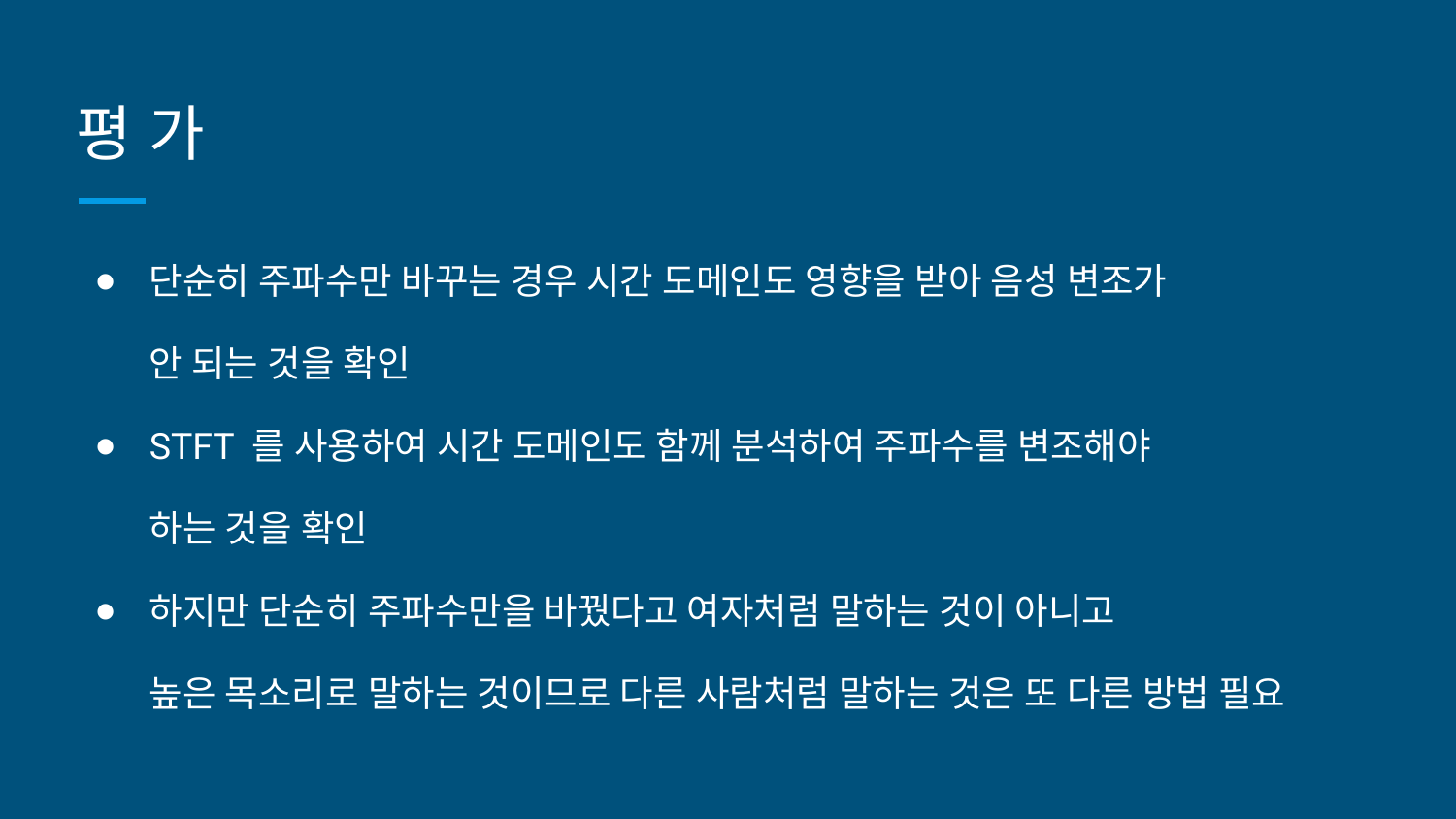

# 평 가
단순히 주파수만 바꾸는 경우 시간 도메인도 영향을 받아 음성 변조가
안 되는 것을 확인
STFT 를 사용하여 시간 도메인도 함께 분석하여 주파수를 변조해야
하는 것을 확인
하지만 단순히 주파수만을 바꿨다고 여자처럼 말하는 것이 아니고
높은 목소리로 말하는 것이므로 다른 사람처럼 말하는 것은 또 다른 방법 필요